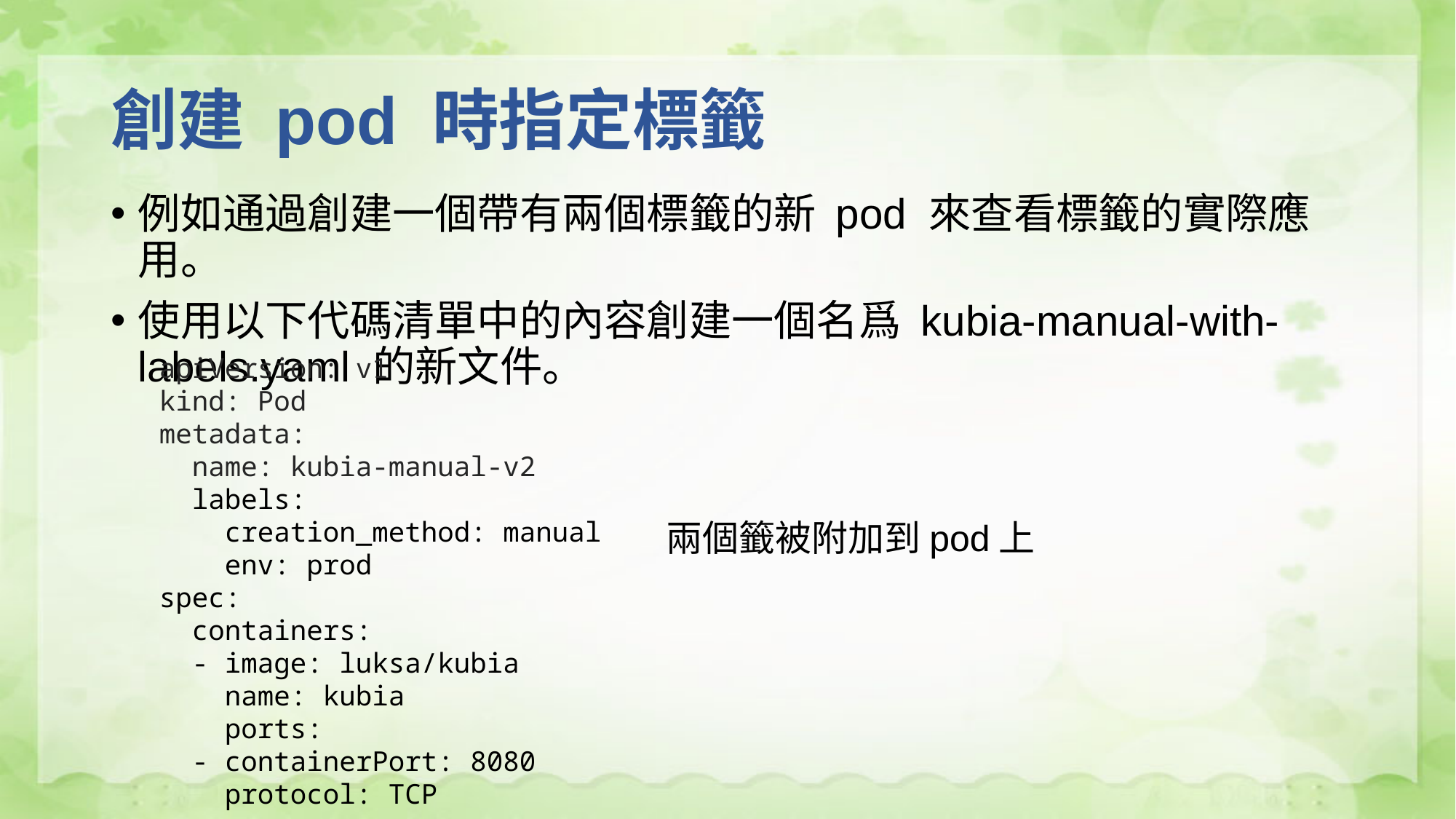

# 創建 pod 時指定標籤
例如通過創建一個帶有兩個標籤的新 pod 來查看標籤的實際應用。
使用以下代碼清單中的內容創建一個名爲 kubia-manual-with-labels.yaml 的新文件。
apiVersion: v1
kind: Pod
metadata:
  name: kubia-manual-v2
  labels:
    creation_method: manual
    env: prod
spec:
  containers:
  - image: luksa/kubia
    name: kubia
    ports:
  - containerPort: 8080
    protocol: TCP
兩個籤被附加到pod上